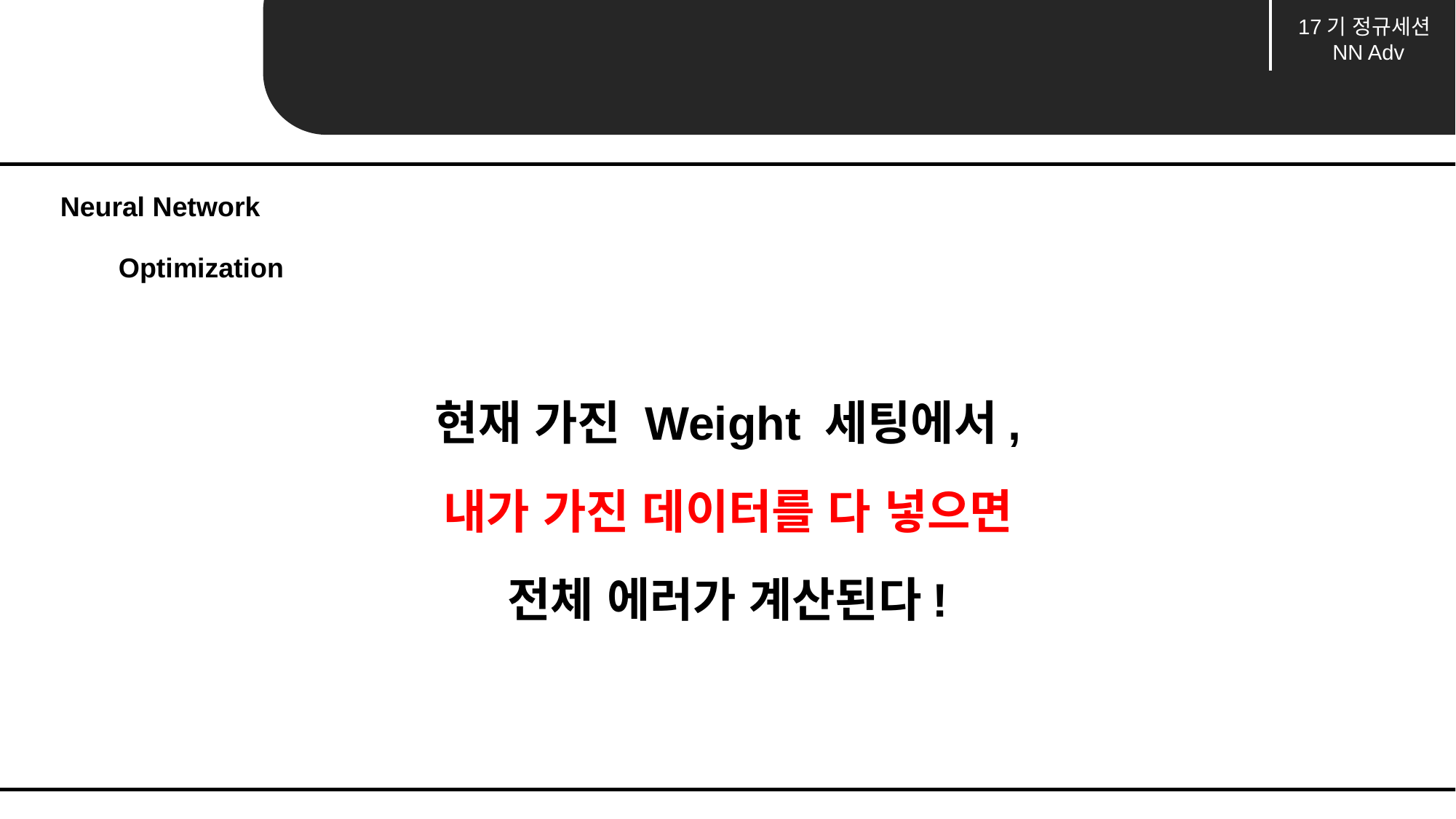

17기 정규세션
SVM
17기 정규세션
NN Adv
Unit  05 ㅣOptimization
Neural Network
Optimization
현재 가진 Weight 세팅에서, 내가 가진 데이터를 다 넣으면 전체 에러가 계산된다!